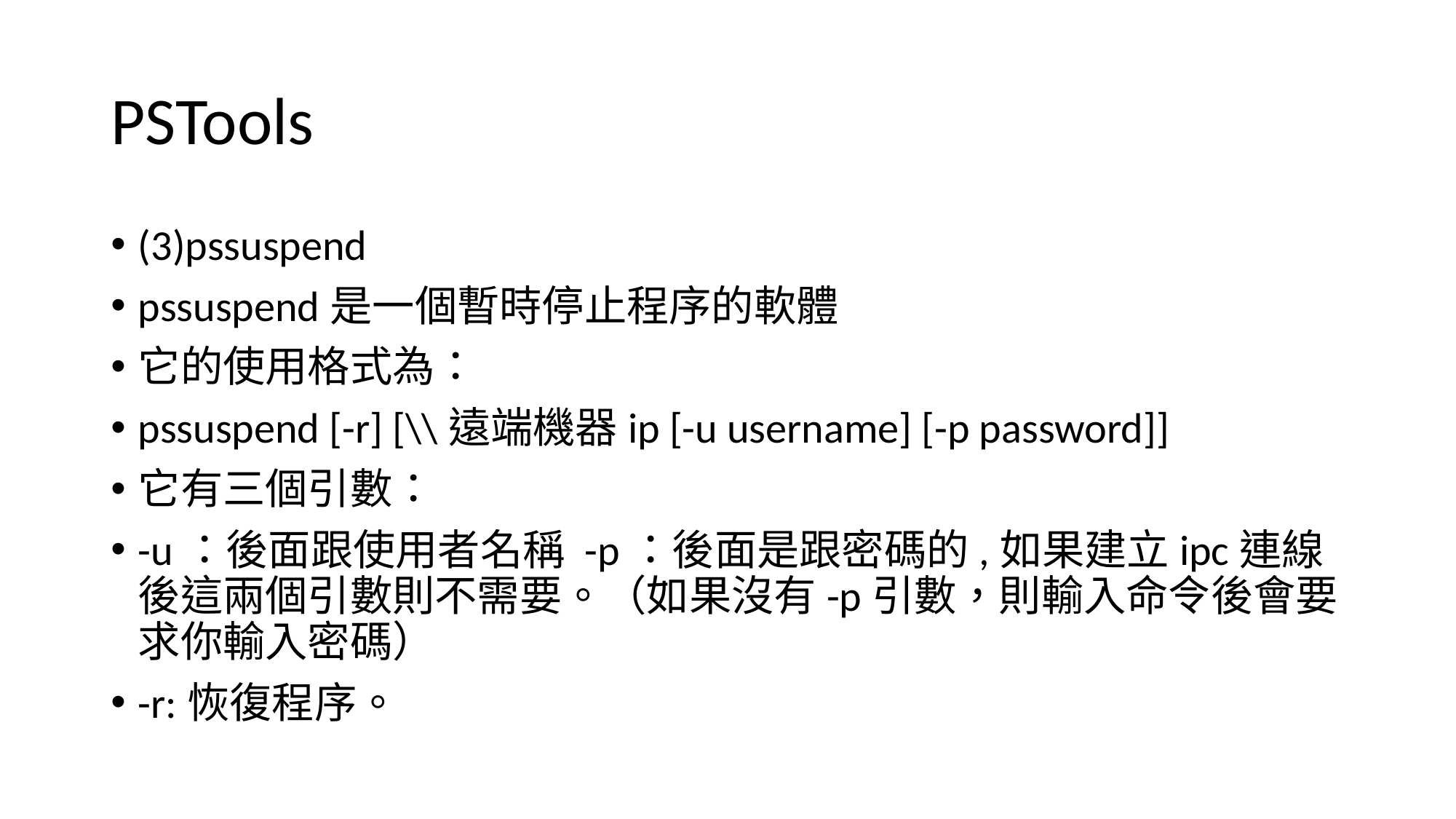

# PSTools
(3)pssuspend
pssuspend是一個暫時停止程序的軟體
它的使用格式為：
pssuspend [-r] [\\遠端機器ip [-u username] [-p password]]
它有三個引數：
-u：後面跟使用者名稱 -p：後面是跟密碼的,如果建立ipc連線後這兩個引數則不需要。（如果沒有-p引數，則輸入命令後會要求你輸入密碼）
-r:恢復程序。